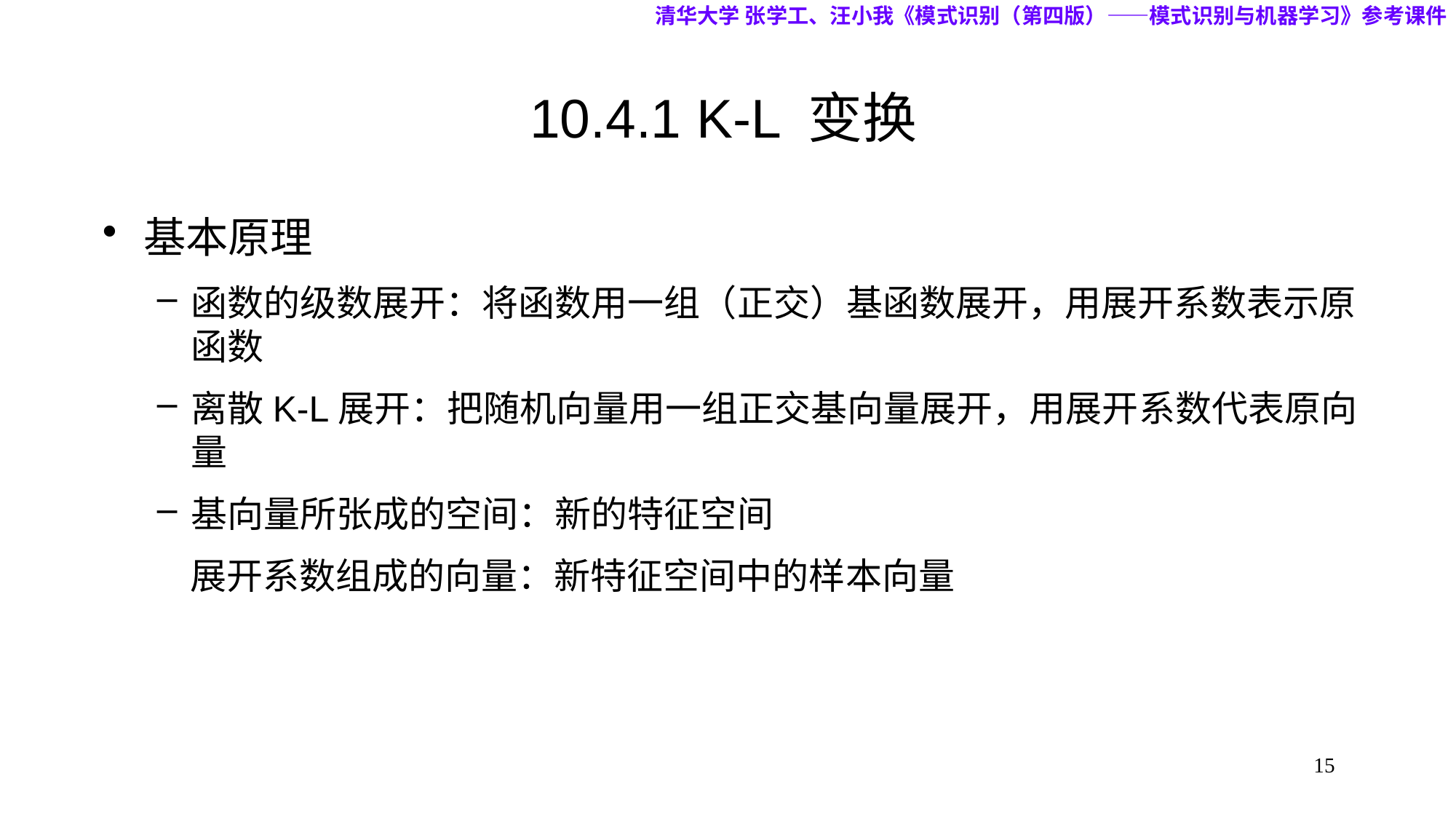

清华大学 张学工、汪小我《模式识别（第四版）——模式识别与机器学习》参考课件
# 10.4.1 K-L 变换
基本原理
函数的级数展开：将函数用一组（正交）基函数展开，用展开系数表示原函数
离散K-L展开：把随机向量用一组正交基向量展开，用展开系数代表原向量
基向量所张成的空间：新的特征空间
   展开系数组成的向量：新特征空间中的样本向量
15